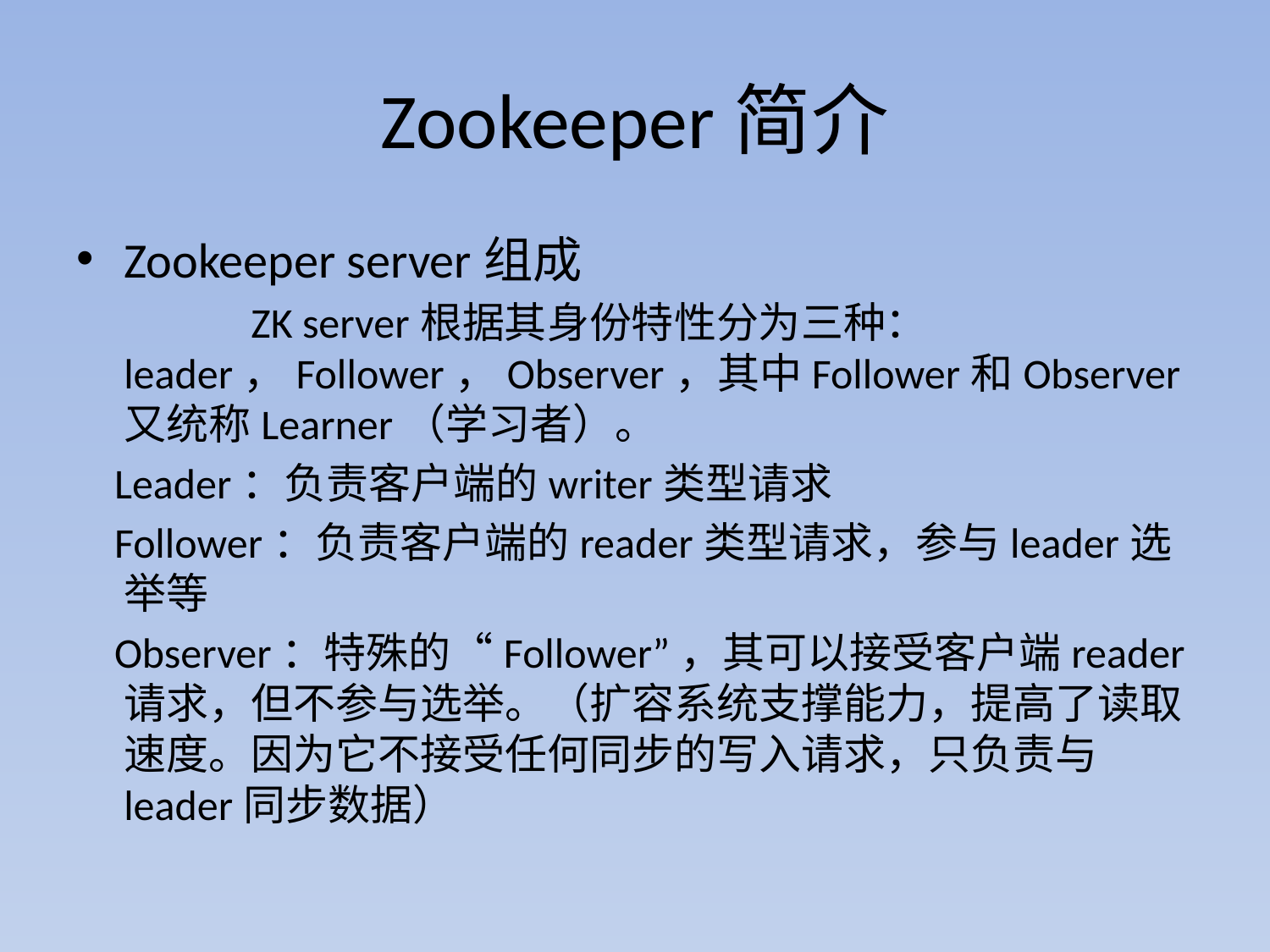

# Zookeeper简介
Zookeeper server组成
		ZK server根据其身份特性分为三种：leader，Follower，Observer，其中Follower和Observer又统称Learner（学习者）。
    Leader：负责客户端的writer类型请求
    Follower：负责客户端的reader类型请求，参与leader选举等
    Observer：特殊的“Follower”，其可以接受客户端reader请求，但不参与选举。（扩容系统支撑能力，提高了读取速度。因为它不接受任何同步的写入请求，只负责与leader同步数据）